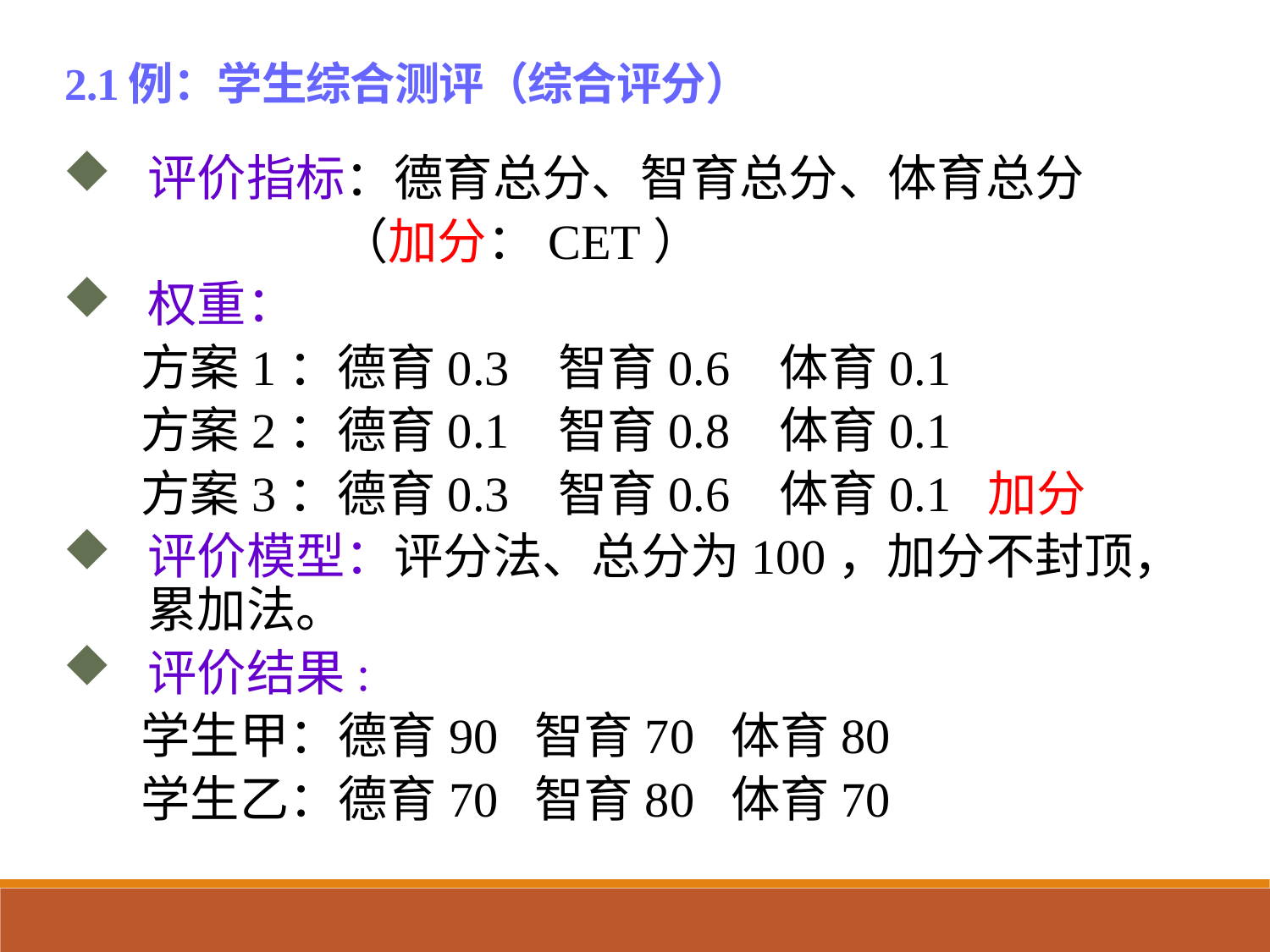

2.1例：学生综合测评（综合评分）
评价指标：德育总分、智育总分、体育总分
                        （加分：CET）
权重：
      方案1：德育0.3   智育0.6   体育0.1
      方案2：德育0.1   智育0.8   体育0.1
      方案3：德育0.3   智育0.6   体育0.1  加分
评价模型：评分法、总分为100，加分不封顶，累加法。
评价结果:
      学生甲：德育90  智育70  体育80
      学生乙：德育70  智育80  体育70